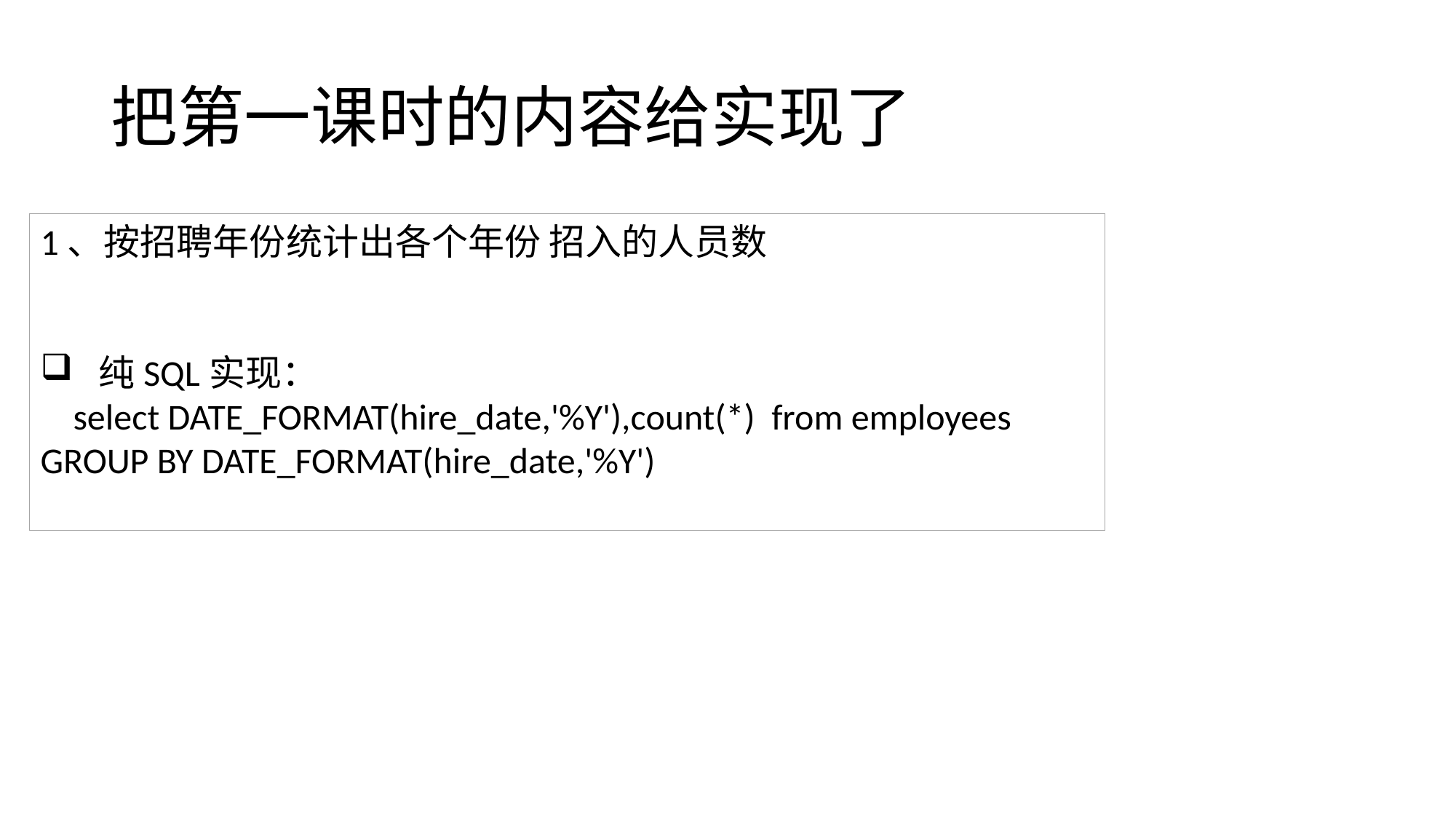

# 把第一课时的内容给实现了
1、按招聘年份统计出各个年份 招入的人员数

 纯SQL实现：
    select DATE_FORMAT(hire_date,'%Y'),count(*)  from employees
GROUP BY DATE_FORMAT(hire_date,'%Y')